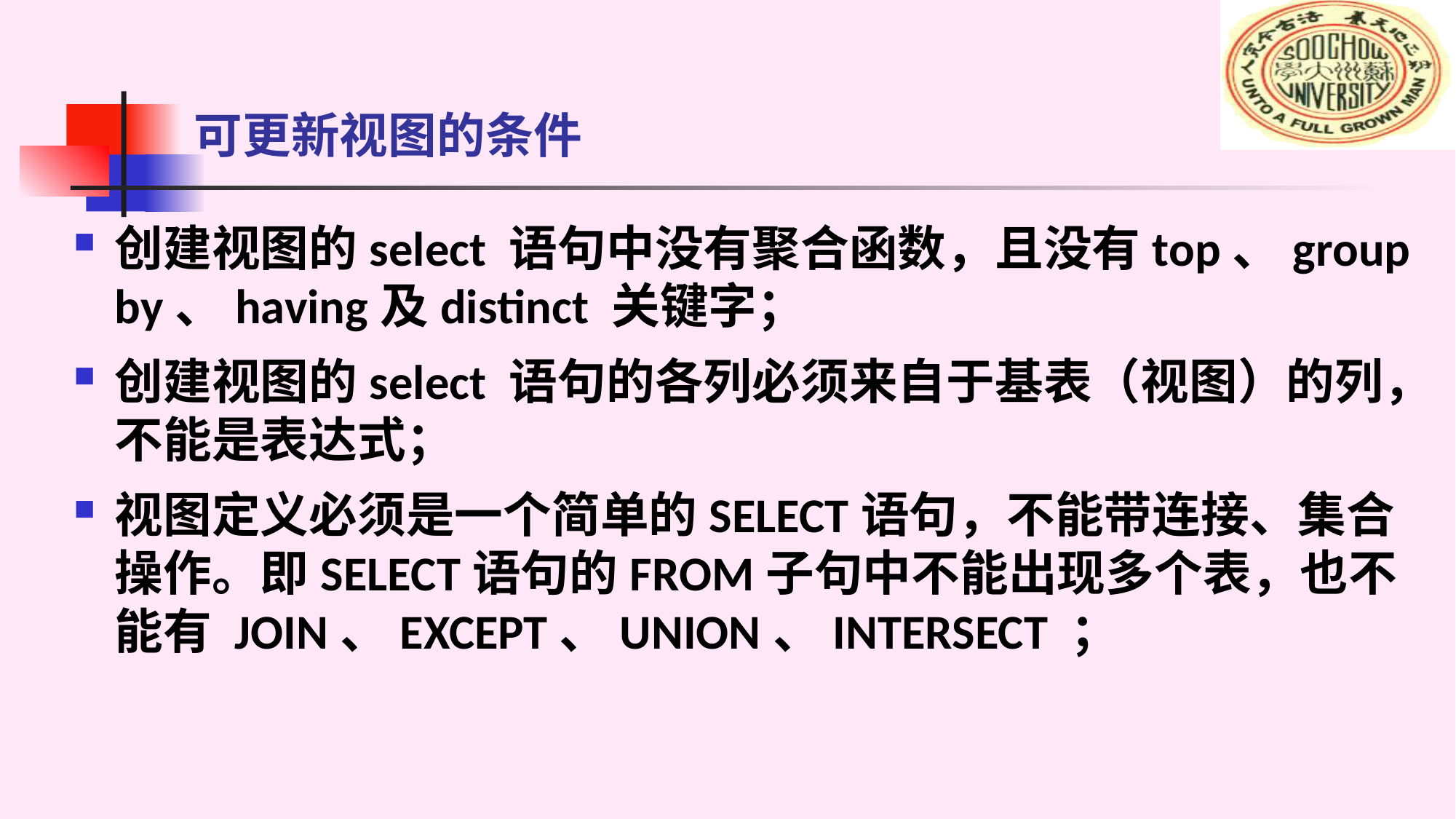

# 可更新视图的条件
创建视图的select 语句中没有聚合函数，且没有top、group by、having及distinct 关键字；
创建视图的select 语句的各列必须来自于基表（视图）的列，不能是表达式；
视图定义必须是一个简单的SELECT语句，不能带连接、集合操作。即SELECT语句的FROM子句中不能出现多个表，也不能有 JOIN、EXCEPT、UNION、INTERSECT ；